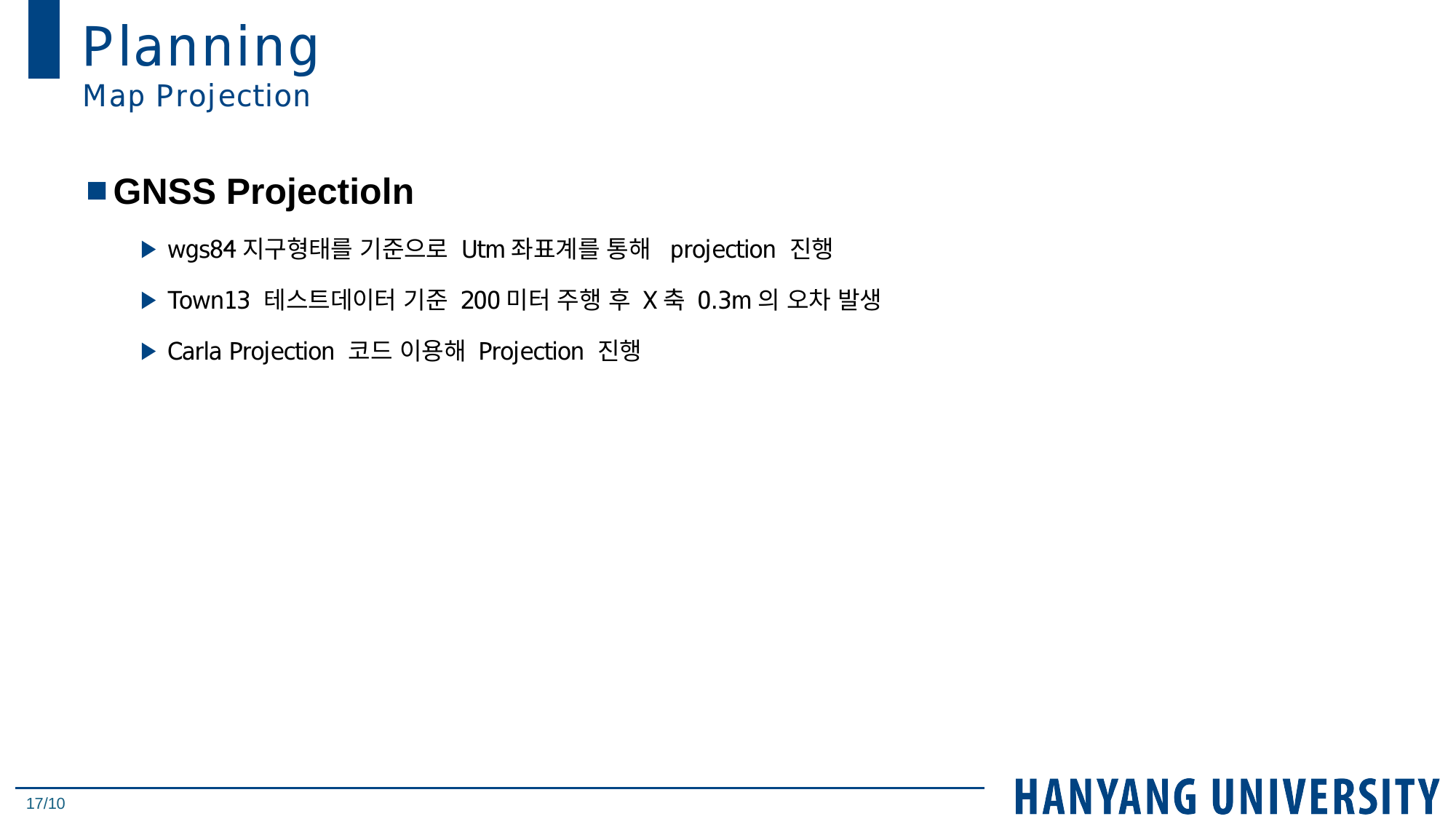

# Planning
Map Projection
GNSS Projectioln
wgs84지구형태를 기준으로 Utm좌표계를 통해  projection 진행
Town13 테스트데이터 기준 200미터 주행 후 X축 0.3m의 오차 발생
Carla Projection 코드 이용해 Projection 진행